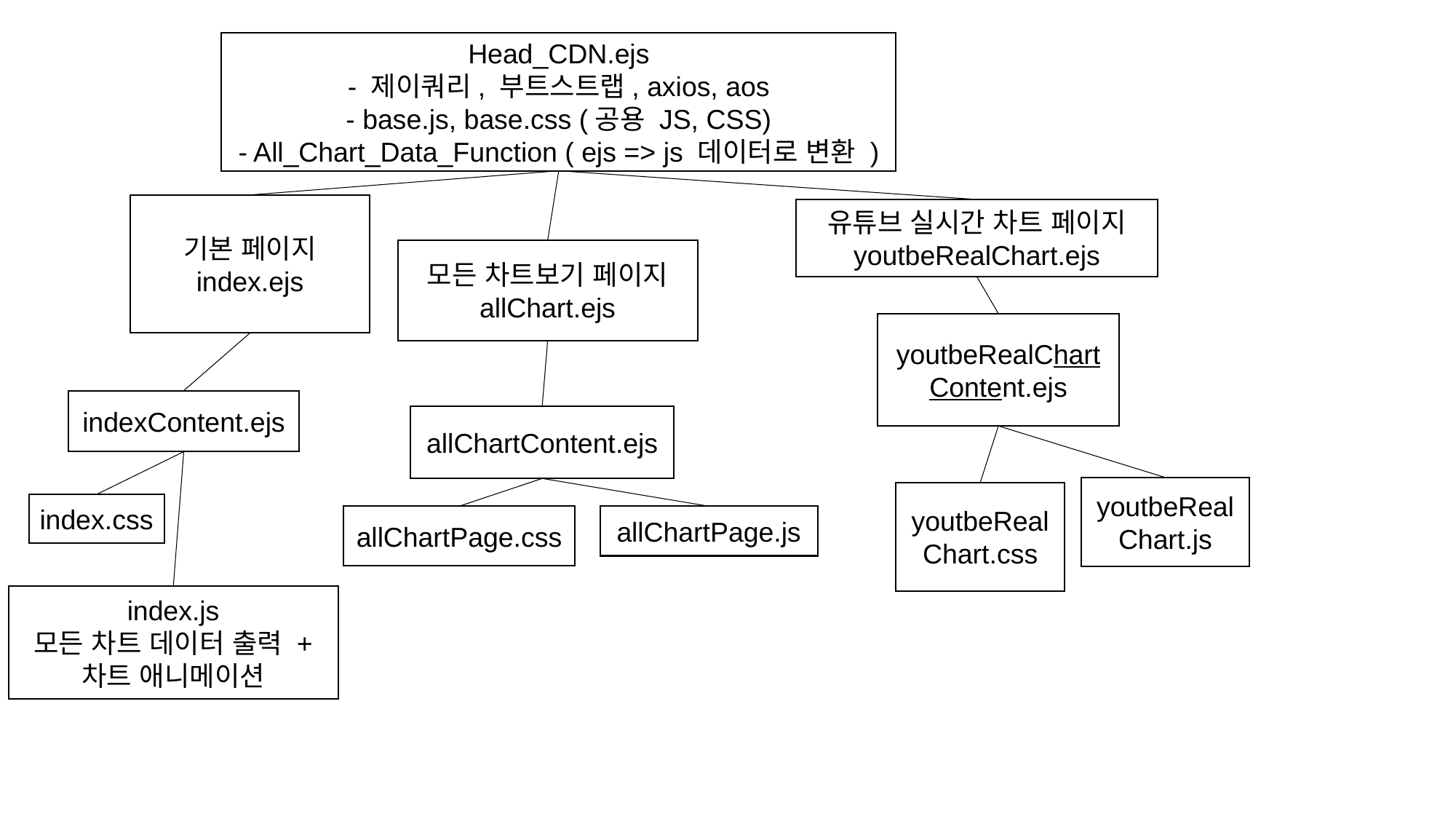

Head_CDN.ejs
- 제이쿼리, 부트스트랩, axios, aos
- base.js, base.css (공용 JS, CSS)
- All_Chart_Data_Function ( ejs => js 데이터로 변환 )
기본 페이지
index.ejs
유튜브 실시간 차트 페이지
youtbeRealChart.ejs
모든 차트보기 페이지
allChart.ejs
youtbeRealChartContent.ejs
indexContent.ejs
allChartContent.ejs
youtbeRealChart.js
youtbeRealChart.css
index.css
allChartPage.css
allChartPage.js
index.js
모든 차트 데이터 출력 + 차트 애니메이션